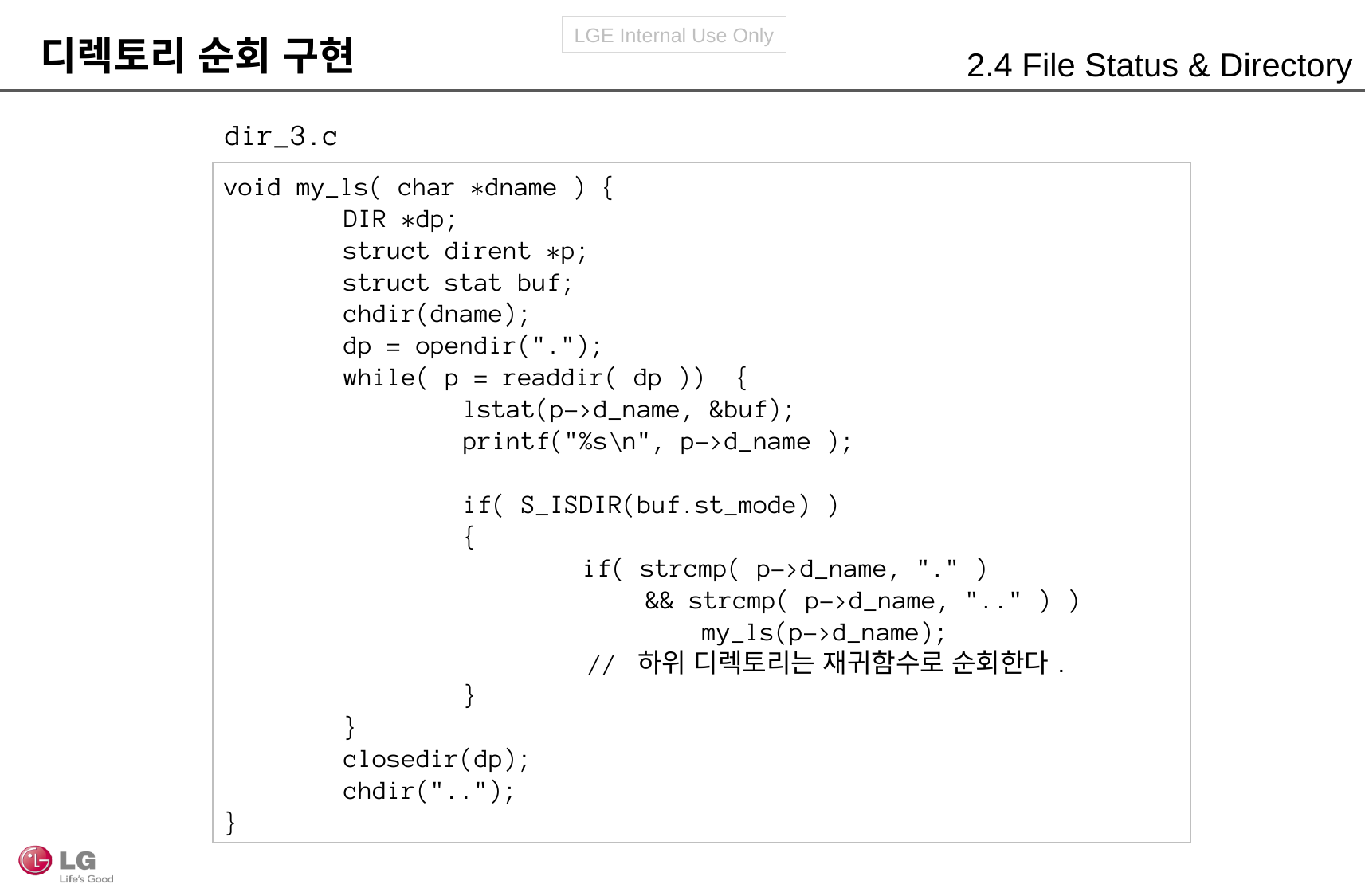

디렉토리 순회 구현
2.4 File Status & Directory

dir_3.c
void my_ls( char *dname ) {
	DIR *dp;
	struct dirent *p;
	struct stat buf;
	chdir(dname);
	dp = opendir(".");
	while( p = readdir( dp ))  {
		lstat(p->d_name, &buf);
		printf("%s\n", p->d_name );

		if( S_ISDIR(buf.st_mode) )
		{
			if( strcmp( p->d_name, "." )
                             && strcmp( p->d_name, ".." ) )
				my_ls(p->d_name);
                         // 하위 디렉토리는 재귀함수로 순회한다.
		}
	}
	closedir(dp);
	chdir("..");
}